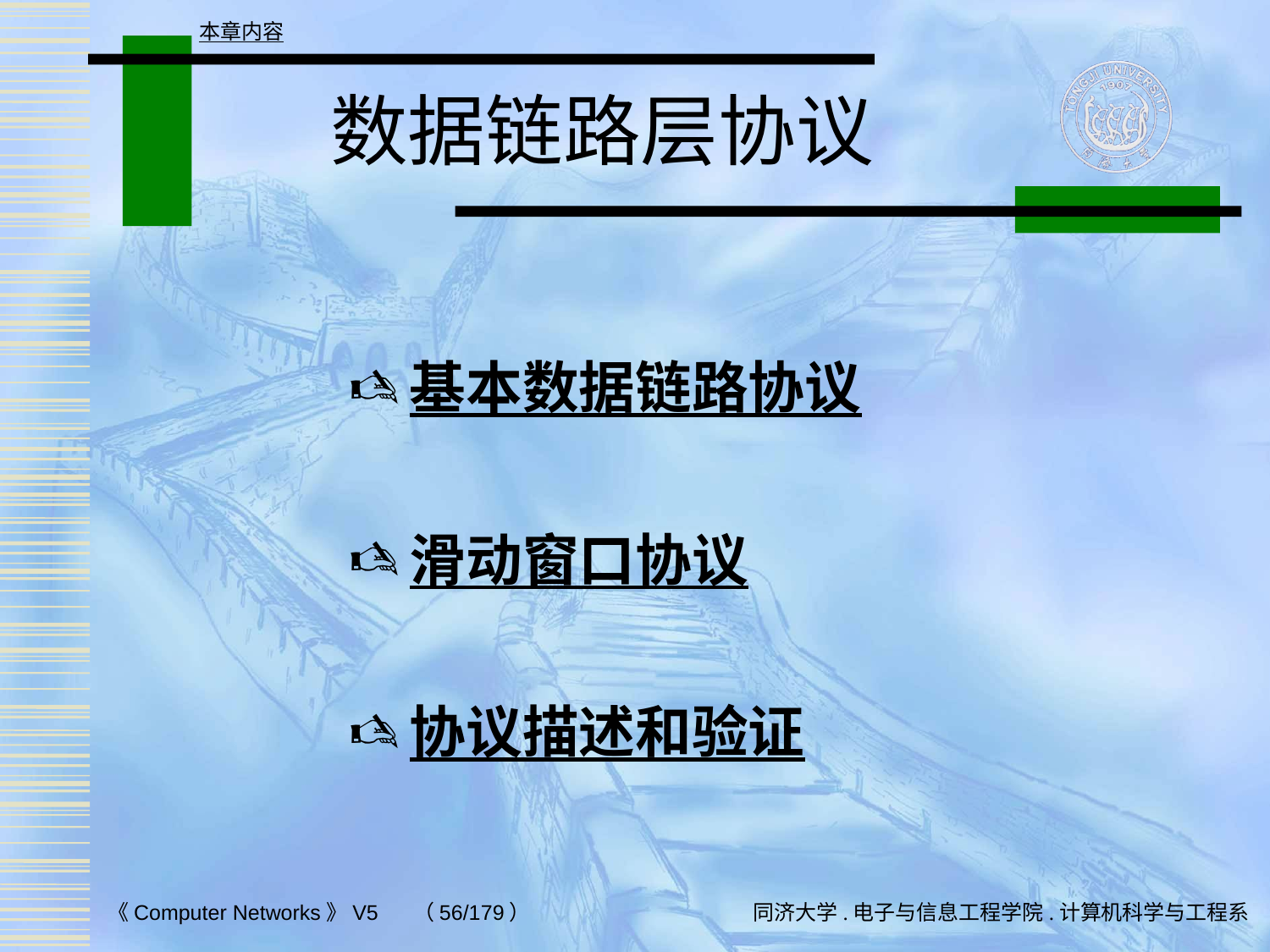

本章内容
# 数据链路层协议
基本数据链路协议

滑动窗口协议

协议描述和验证